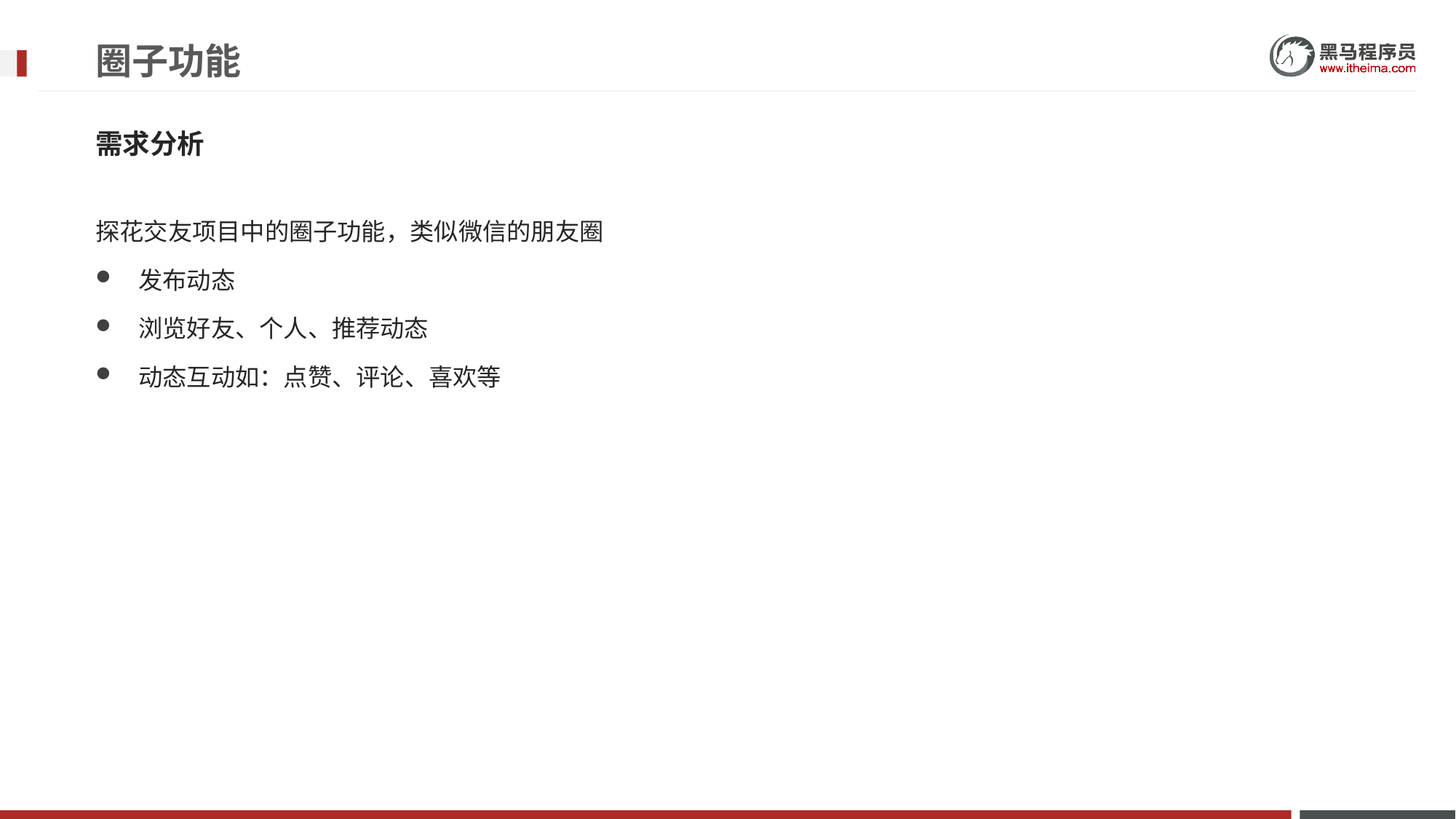

# 圈子功能
需求分析
探花交友项目中的圈子功能，类似微信的朋友圈
发布动态
浏览好友、个人、推荐动态
动态互动如：点赞、评论、喜欢等